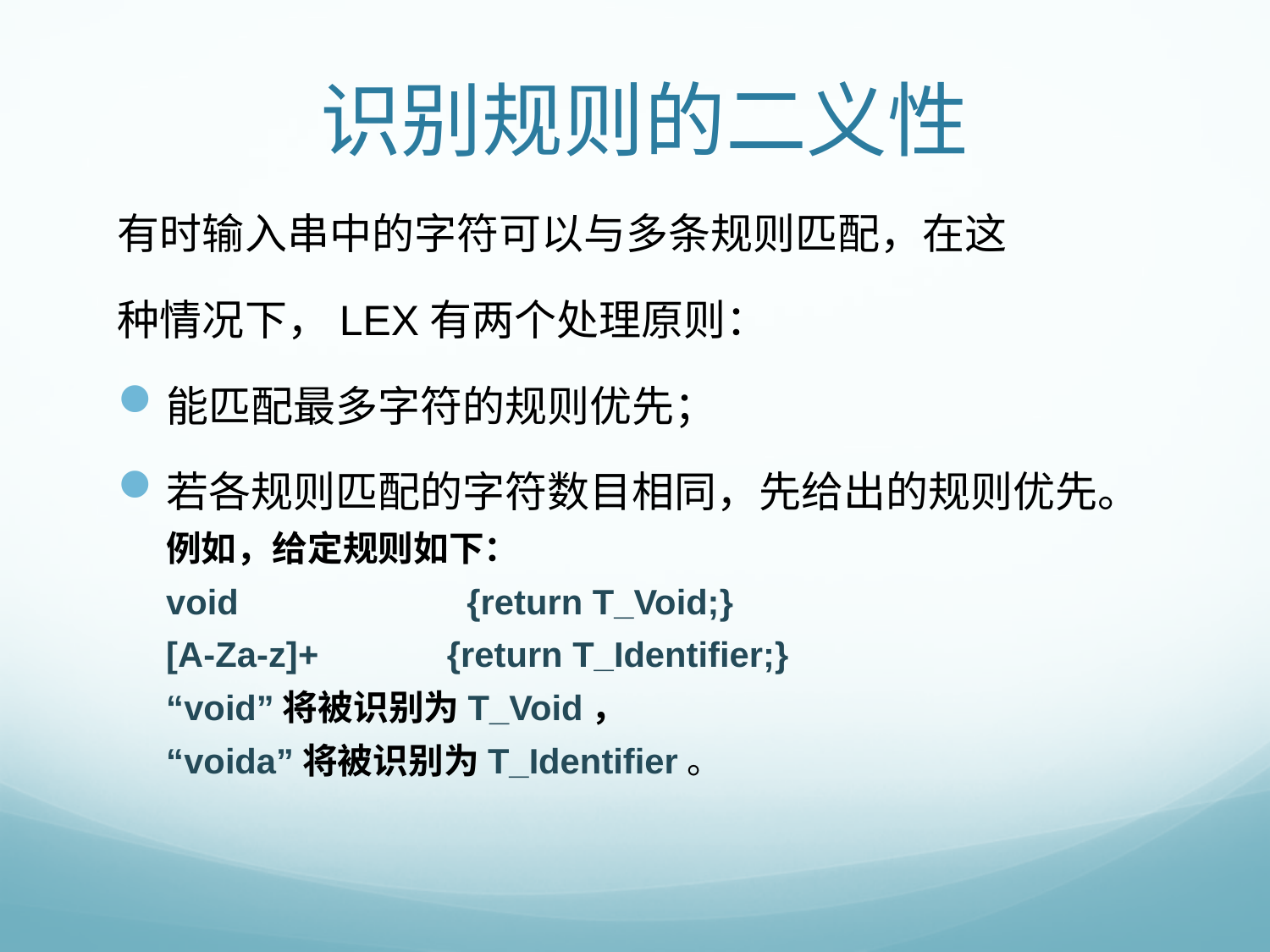

# 识别规则的二义性
有时输入串中的字符可以与多条规则匹配，在这
种情况下，LEX有两个处理原则：
能匹配最多字符的规则优先；
若各规则匹配的字符数目相同，先给出的规则优先。
例如，给定规则如下：
void		{return T_Void;}
[A-Za-z]+	           {return T_Identifier;}
“void”将被识别为T_Void，
“voida”将被识别为T_Identifier。
16